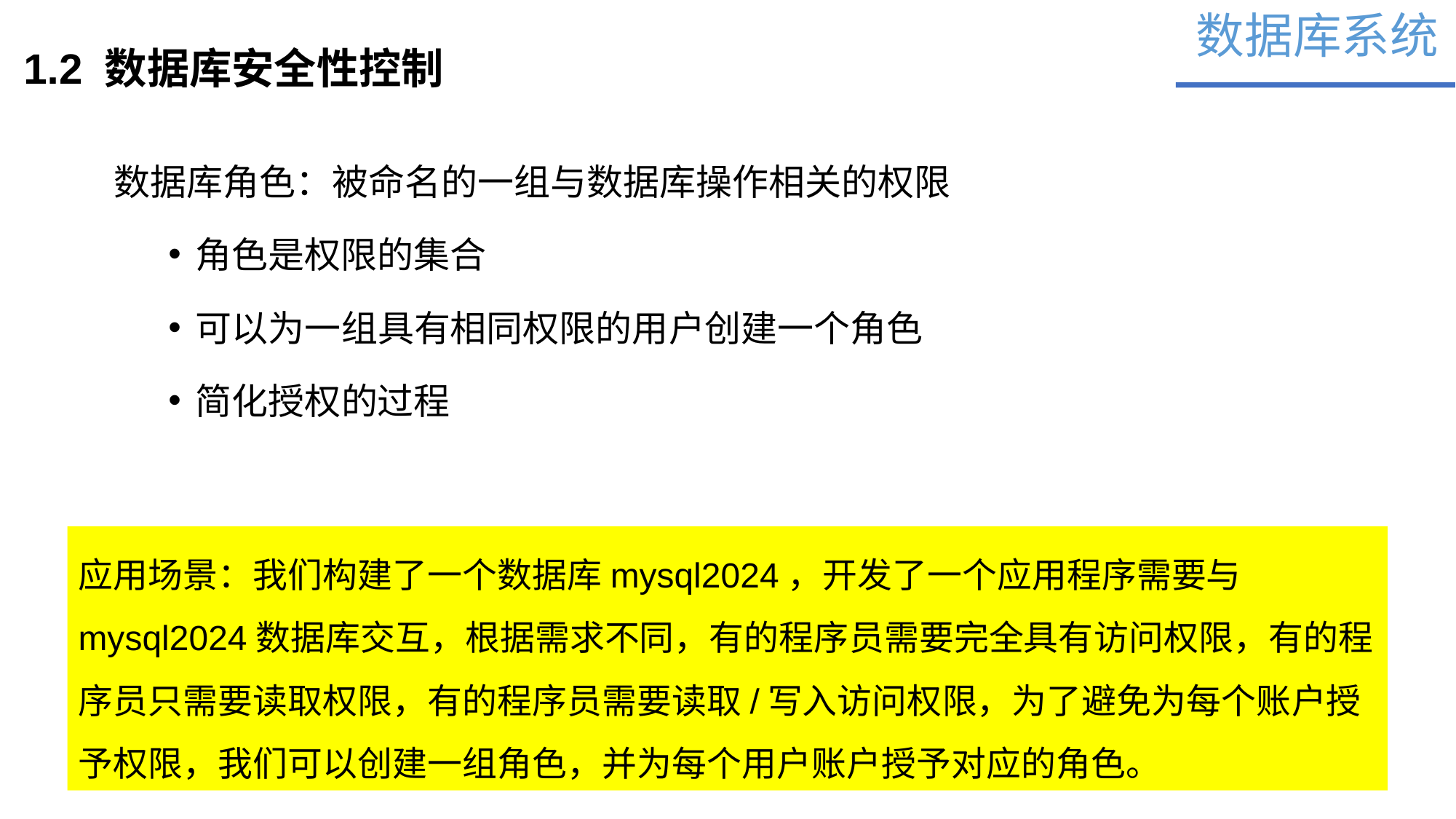

数据库系统
1.2 数据库安全性控制

数据库角色：被命名的一组与数据库操作相关的权限
角色是权限的集合
可以为一组具有相同权限的用户创建一个角色
简化授权的过程
应用场景：我们构建了一个数据库mysql2024，开发了一个应用程序需要与mysql2024数据库交互，根据需求不同，有的程序员需要完全具有访问权限，有的程序员只需要读取权限，有的程序员需要读取/写入访问权限，为了避免为每个账户授予权限，我们可以创建一组角色，并为每个用户账户授予对应的角色。